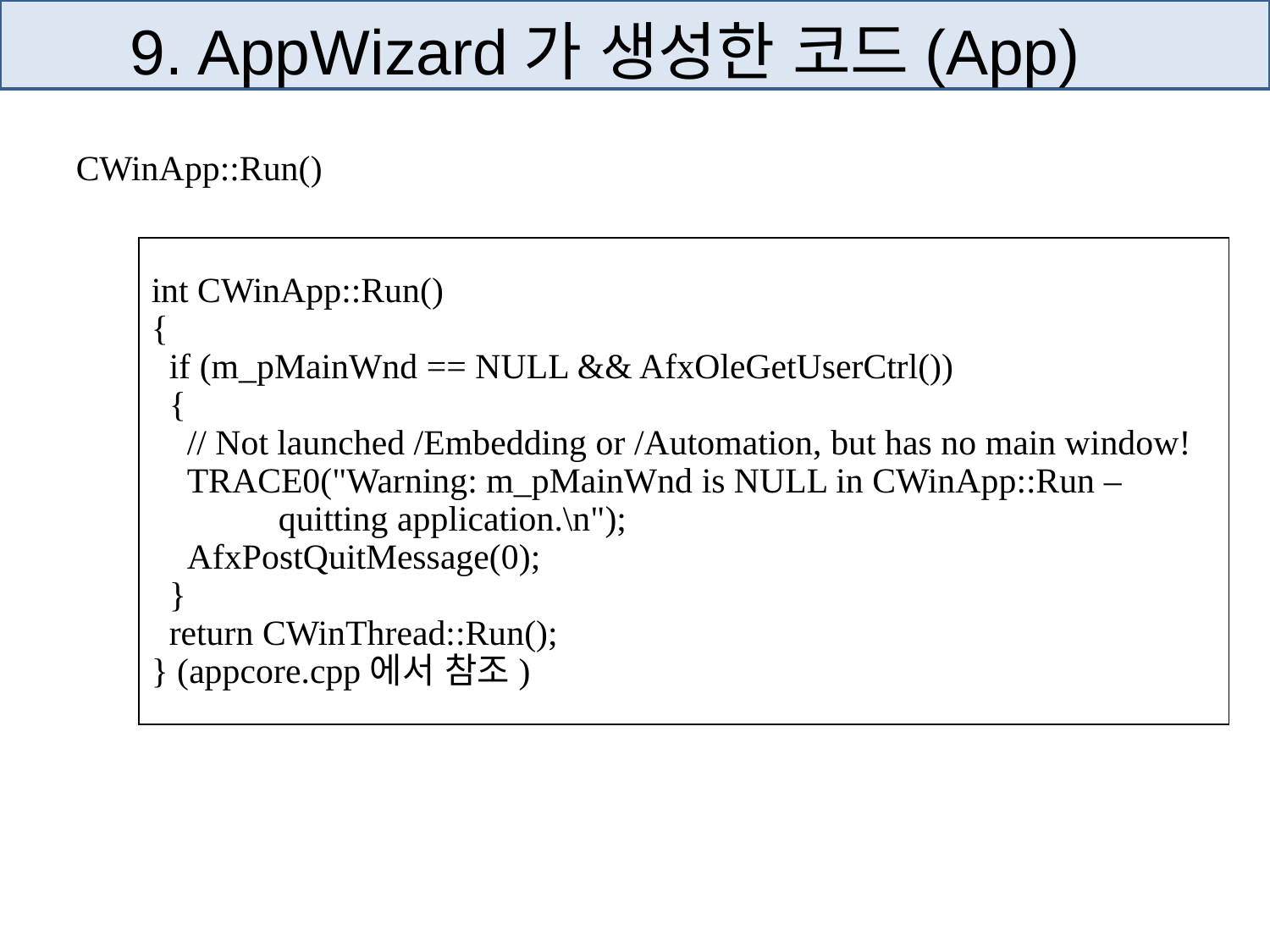

# 9. AppWizard가 생성한 코드(App)
CWinApp::Run()
int CWinApp::Run()
{
  if (m_pMainWnd == NULL && AfxOleGetUserCtrl())
  {
    // Not launched /Embedding or /Automation, but has no main window!
    TRACE0("Warning: m_pMainWnd is NULL in CWinApp::Run –
	quitting application.\n");
    AfxPostQuitMessage(0);
  }
  return CWinThread::Run();
} (appcore.cpp에서 참조)